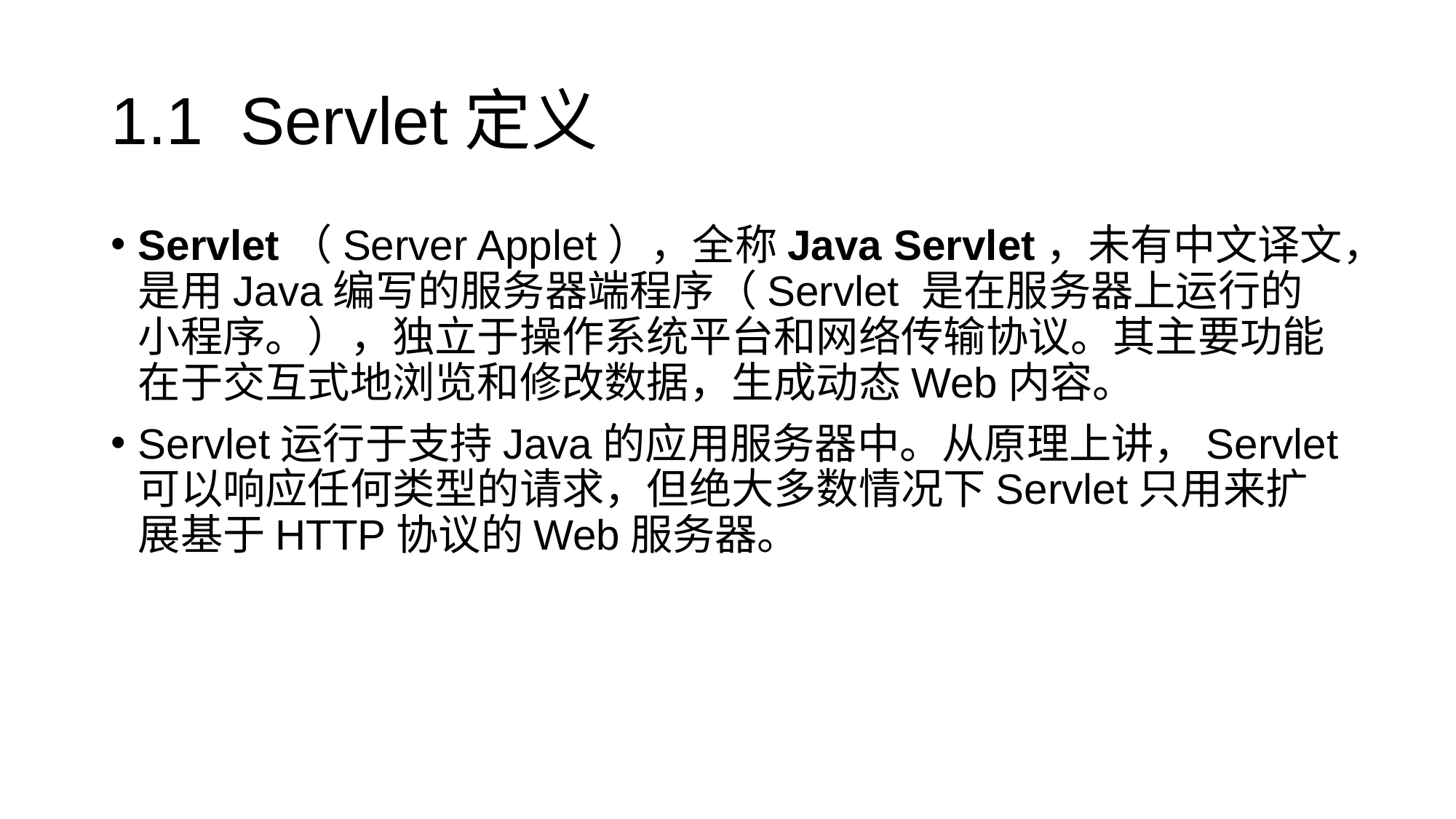

# 1.1  Servlet定义
Servlet（Server Applet），全称Java Servlet，未有中文译文，是用Java编写的服务器端程序（Servlet 是在服务器上运行的小程序。），独立于操作系统平台和网络传输协议。其主要功能在于交互式地浏览和修改数据，生成动态Web内容。
Servlet运行于支持Java的应用服务器中。从原理上讲，Servlet可以响应任何类型的请求，但绝大多数情况下Servlet只用来扩展基于HTTP协议的Web服务器。